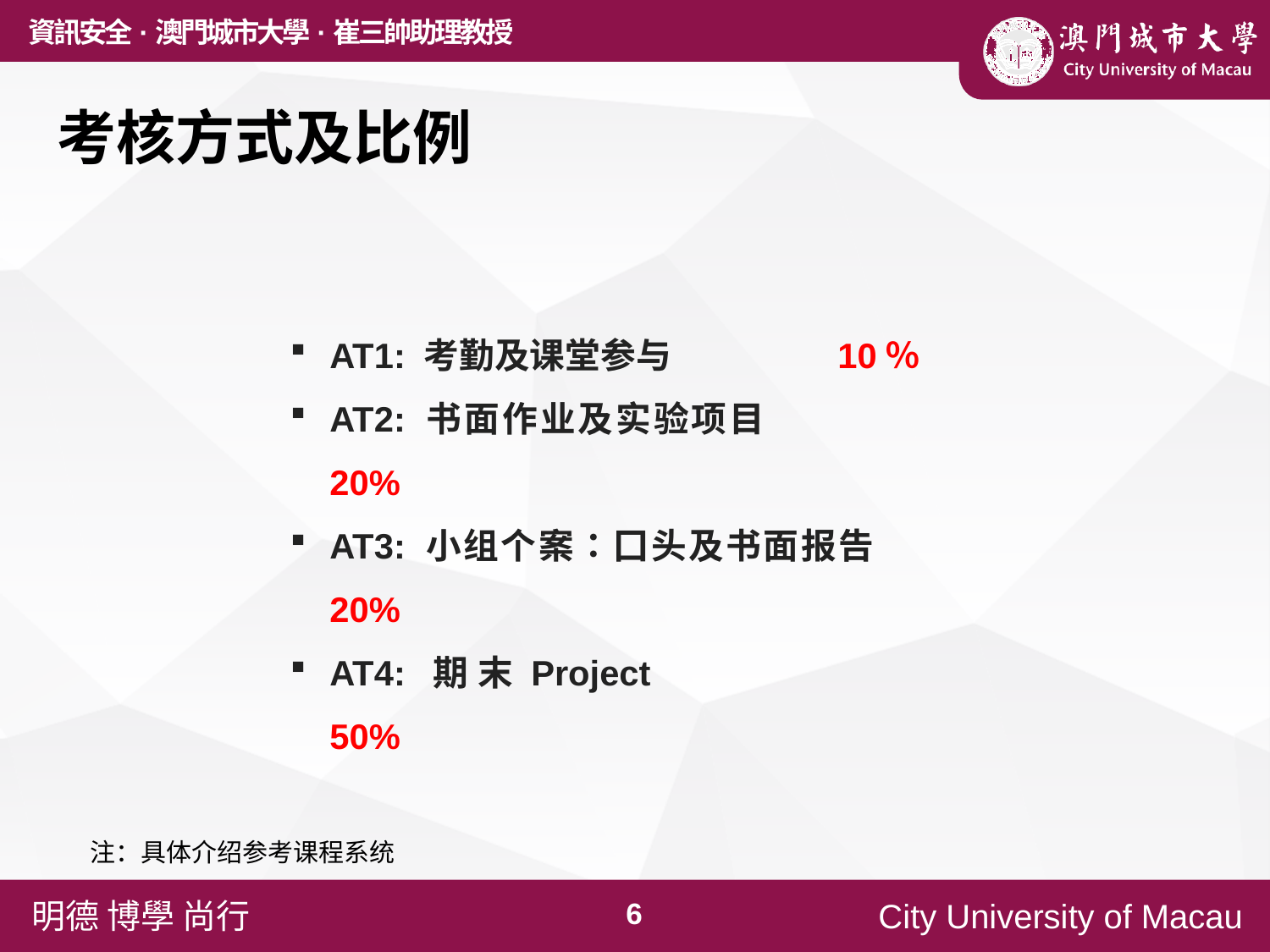

考核方式及比例
AT1: 考勤及课堂参与		10％
AT2: 书面作业及实验项目		20%
AT3: 小组个案：囗头及书面报告	20%
AT4: 期末Project			50%
注：具体介绍参考课程系统